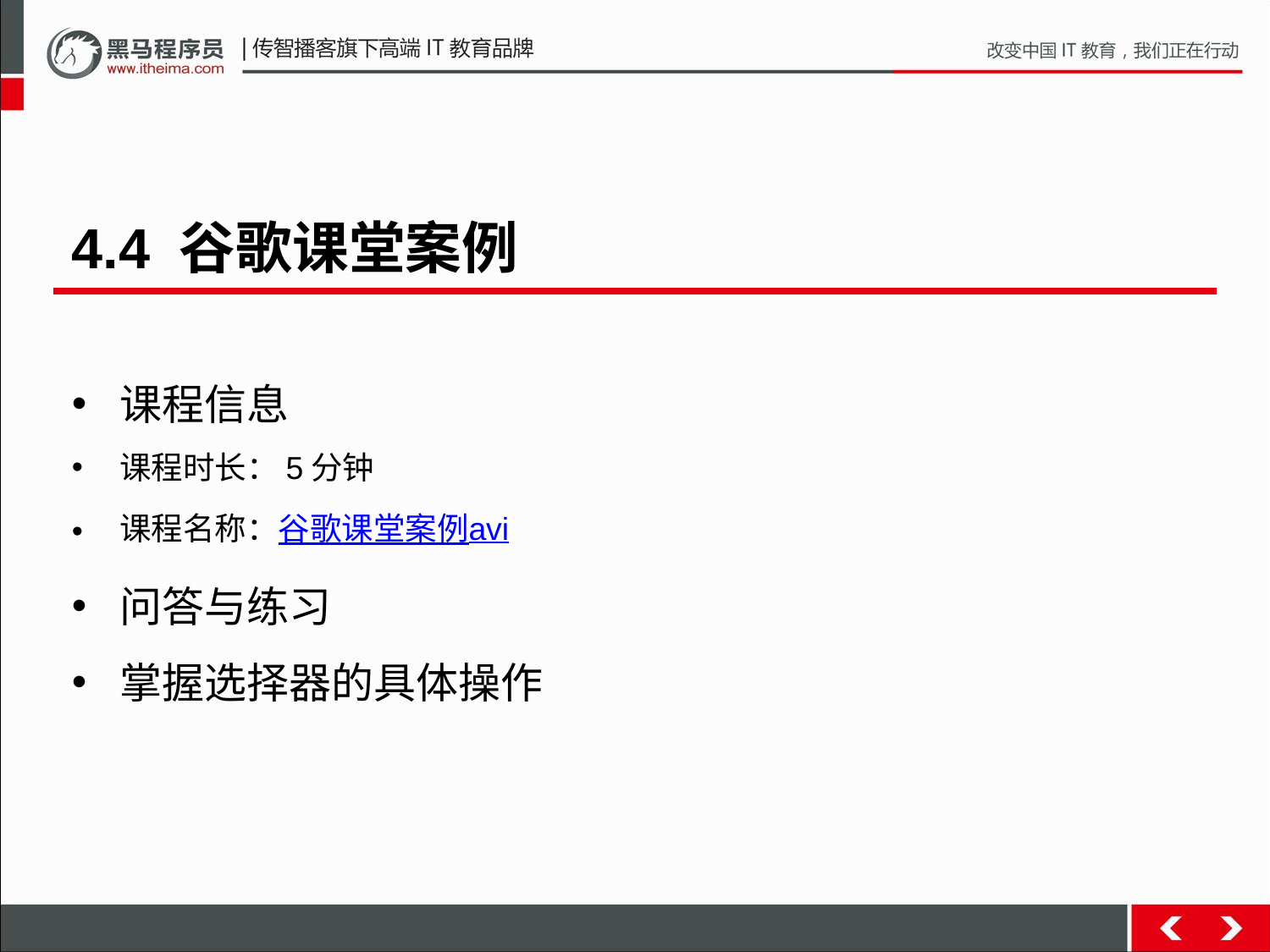

4.4 谷歌课堂案例
课程信息
课程时长：5分钟
课程名称：谷歌课堂案例avi
问答与练习
掌握选择器的具体操作